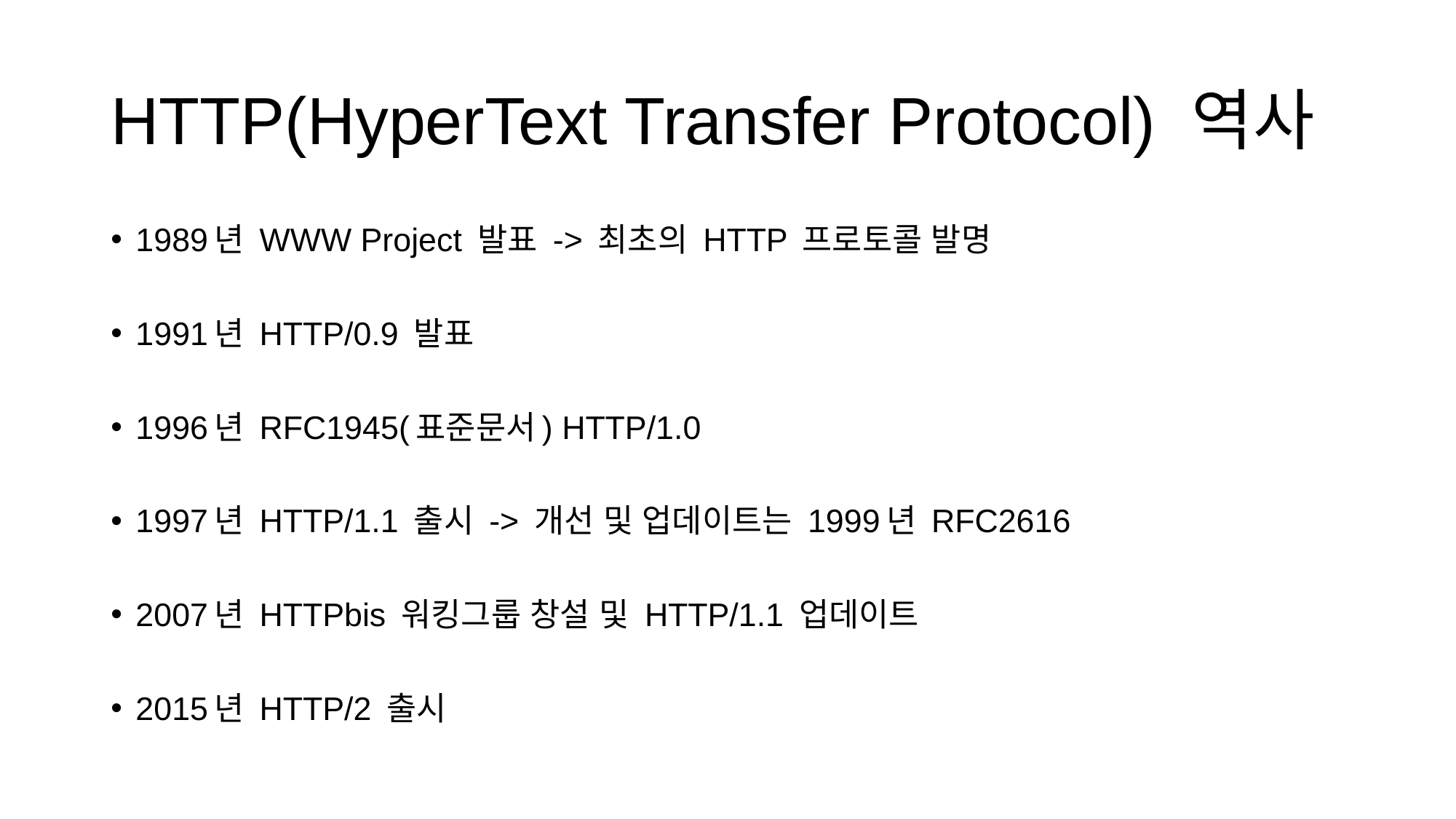

# HTTP(HyperText Transfer Protocol) 역사
1989년 WWW Project 발표 -> 최초의 HTTP 프로토콜 발명

1991년 HTTP/0.9 발표

1996년 RFC1945(표준문서) HTTP/1.0

1997년 HTTP/1.1 출시 -> 개선 및 업데이트는 1999년 RFC2616

2007년 HTTPbis 워킹그룹 창설 및 HTTP/1.1 업데이트

2015년 HTTP/2 출시